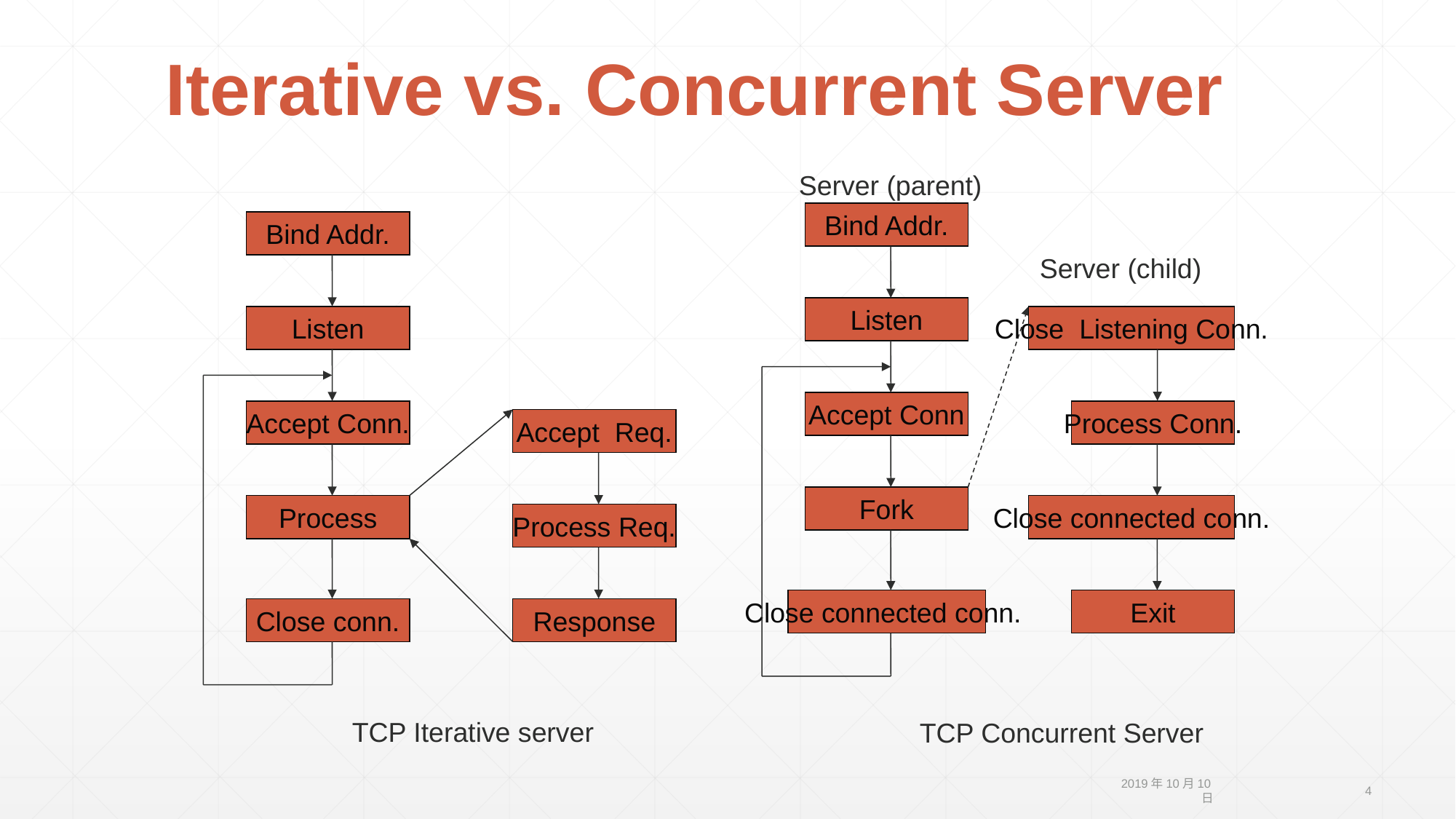

# Iterative vs. Concurrent Server
Server (parent)
Bind Addr.
Bind Addr.
Server (child)

Listen

Listen
Close  Listening Conn.

Accept Conn
Accept Conn.
Process Conn.

Accept  Req.

Fork
Process
Close connected conn.
Process Req.

Close connected conn.
Exit
Close conn.
Response

TCP Iterative server
TCP Concurrent Server
2019年10月10日
4